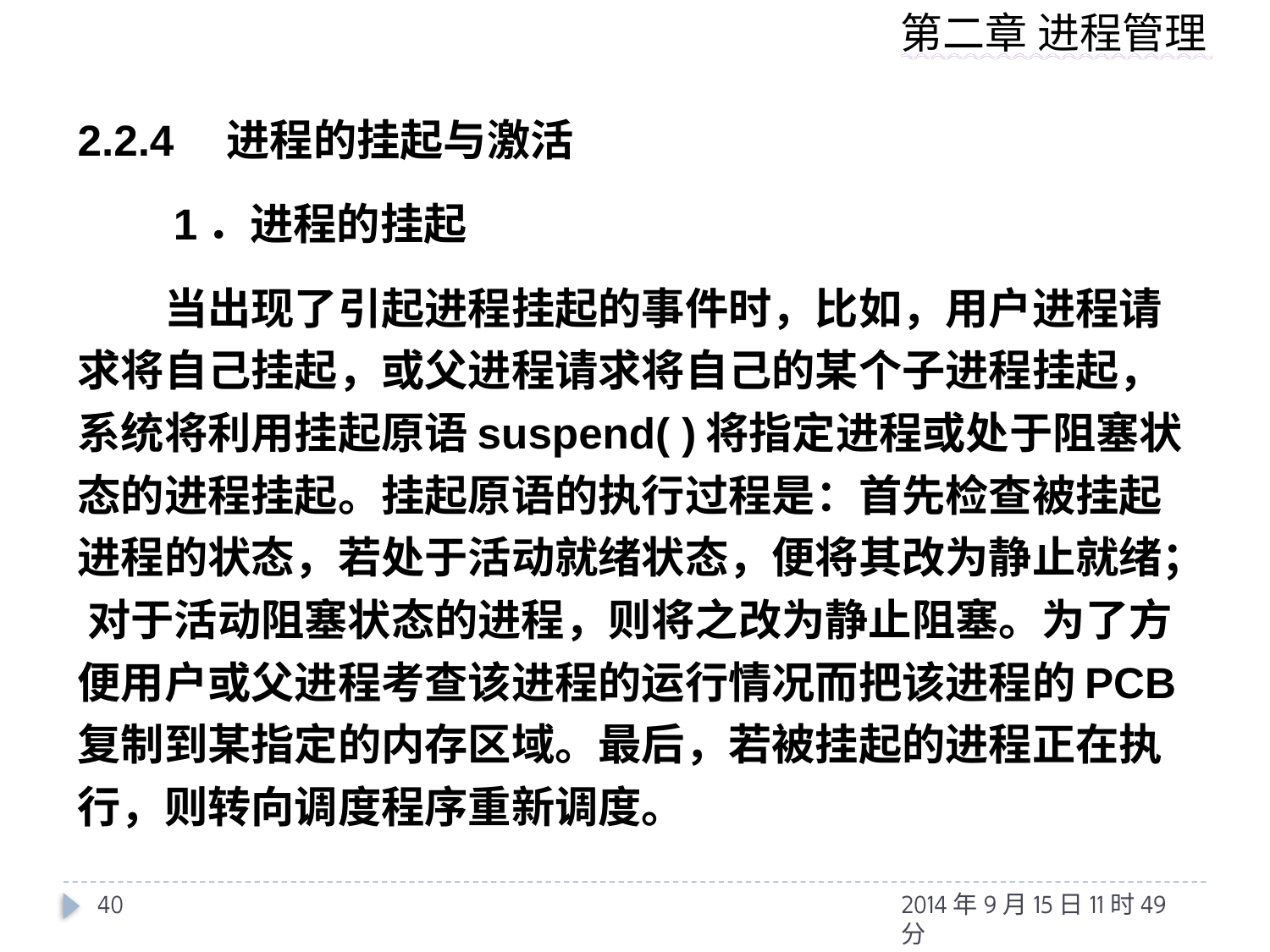

2.2.4　进程的挂起与激活
　　1．进程的挂起
　　当出现了引起进程挂起的事件时，比如，用户进程请求将自己挂起，或父进程请求将自己的某个子进程挂起，系统将利用挂起原语suspend( )将指定进程或处于阻塞状态的进程挂起。挂起原语的执行过程是：首先检查被挂起进程的状态，若处于活动就绪状态，便将其改为静止就绪； 对于活动阻塞状态的进程，则将之改为静止阻塞。为了方便用户或父进程考查该进程的运行情况而把该进程的PCB复制到某指定的内存区域。最后，若被挂起的进程正在执行，则转向调度程序重新调度。

40
2014年9月15日11时49分